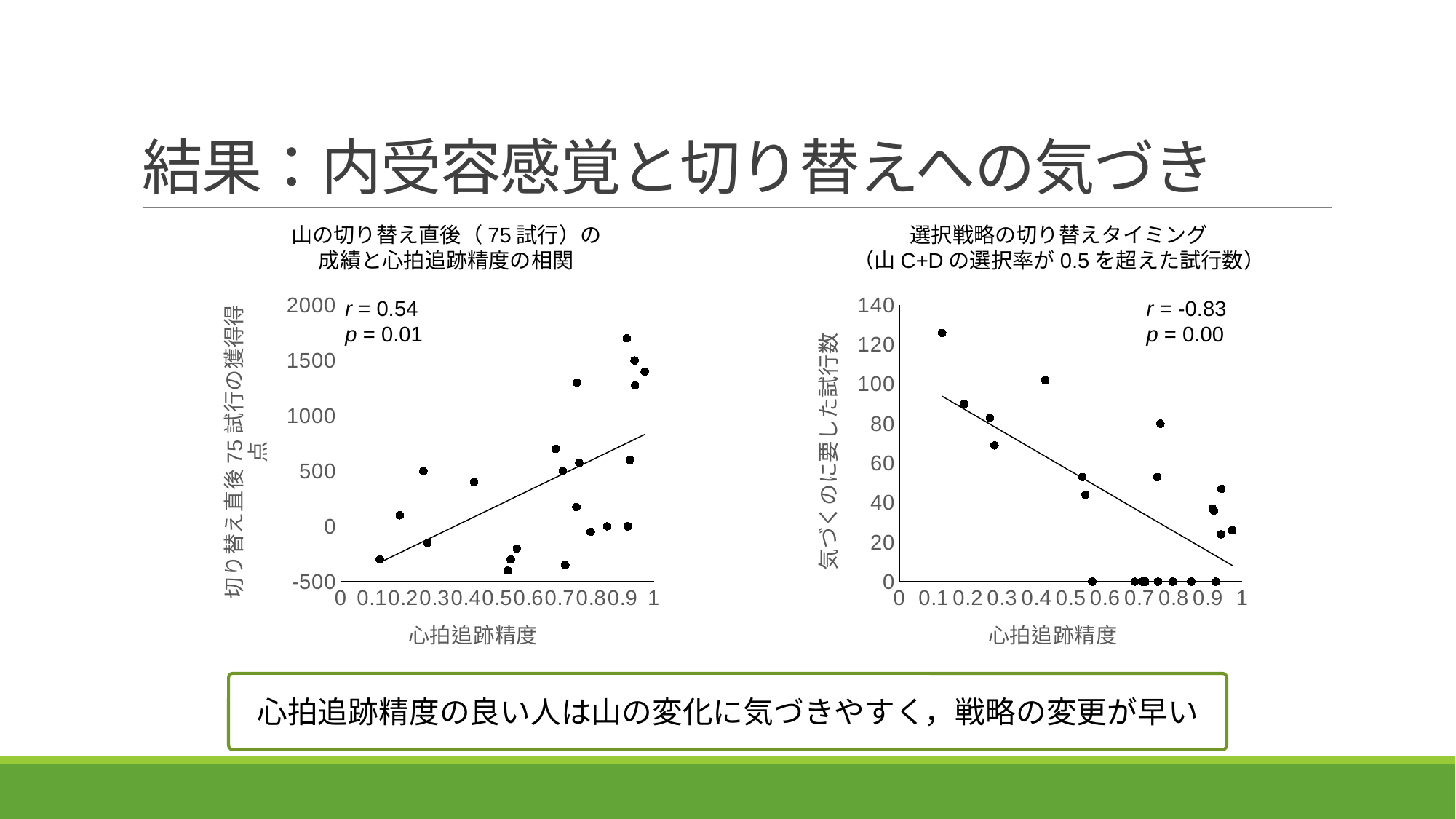

# 結果：内受容感覚と切り替えへの気づき
選択戦略の切り替えタイミング
（山C+Dの選択率が0.5を超えた試行数）
山の切り替え直後（75試行）の
成績と心拍追跡精度の相関

### Chart

| Category | 切り替え直後75試行の獲得得点 |
|---|---|

### Chart

| Category | 切り替えに気づくのに要した試行数（気づかなかった人を除外） |
|---|---|
r = 0.54
p = 0.01
r = -0.83
p = 0.00

心拍追跡精度の良い人は山の変化に気づきやすく，戦略の変更が早い